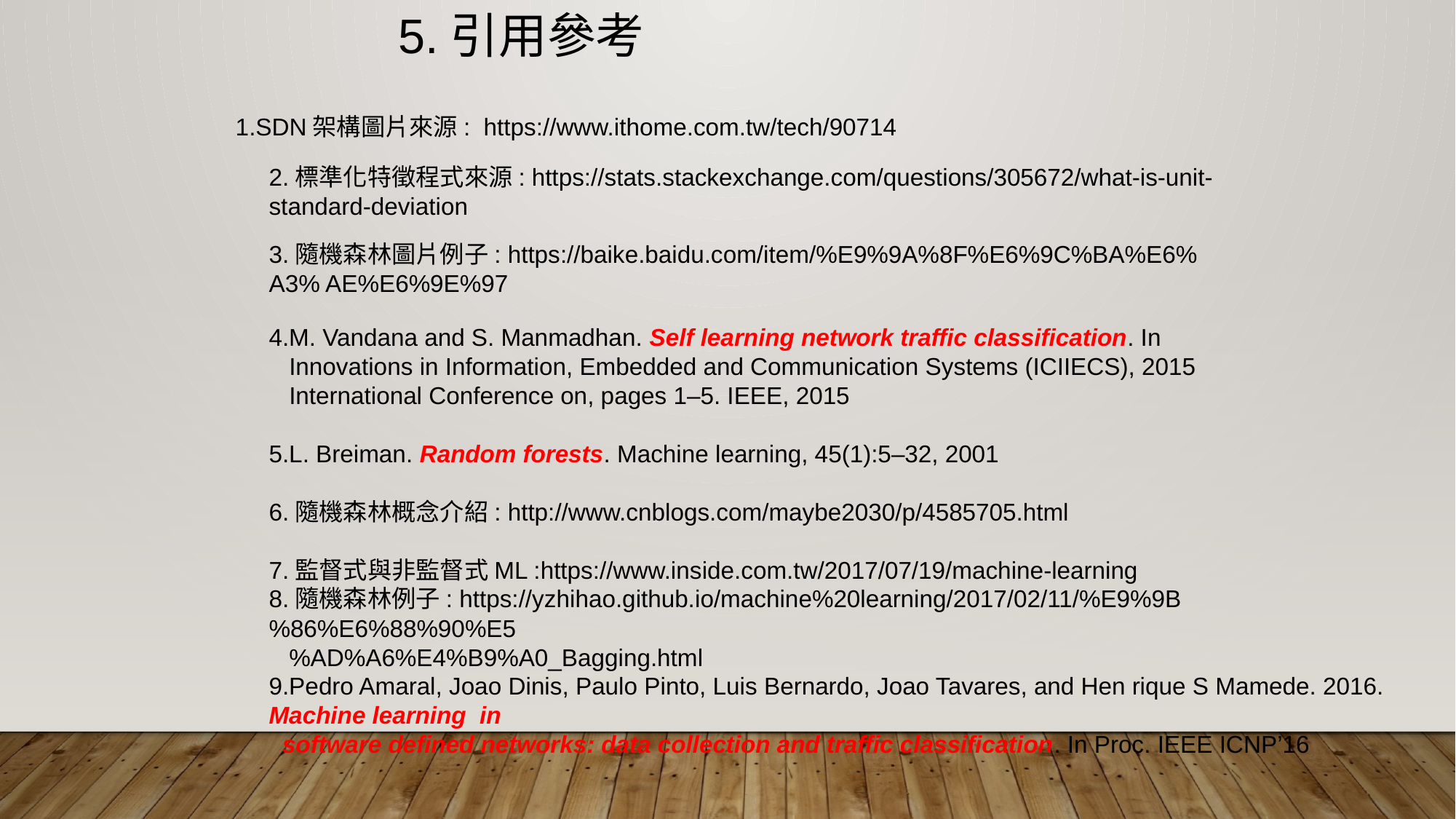

5.引用參考
1.SDN架構圖片來源:  https://www.ithome.com.tw/tech/90714
2.標準化特徵程式來源: https://stats.stackexchange.com/questions/305672/what-is-unit-standard-deviation
3.隨機森林圖片例子: https://baike.baidu.com/item/%E9%9A%8F%E6%9C%BA%E6% A3% AE%E6%9E%97
4.M. Vandana and S. Manmadhan. Self learning network traffic classification. In
   Innovations in Information, Embedded and Communication Systems (ICIIECS), 2015
   International Conference on, pages 1–5. IEEE, 2015

5.L. Breiman. Random forests. Machine learning, 45(1):5–32, 2001

6.隨機森林概念介紹: http://www.cnblogs.com/maybe2030/p/4585705.html

7.監督式與非監督式ML :https://www.inside.com.tw/2017/07/19/machine-learning
8.隨機森林例子: https://yzhihao.github.io/machine%20learning/2017/02/11/%E9%9B%86%E6%88%90%E5
   %AD%A6%E4%B9%A0_Bagging.html
9.Pedro Amaral, Joao Dinis, Paulo Pinto, Luis Bernardo, Joao Tavares, and Hen rique S Mamede. 2016. Machine learning  in
  software defined networks: data collection and traffic classification. In Proc. IEEE ICNP’16